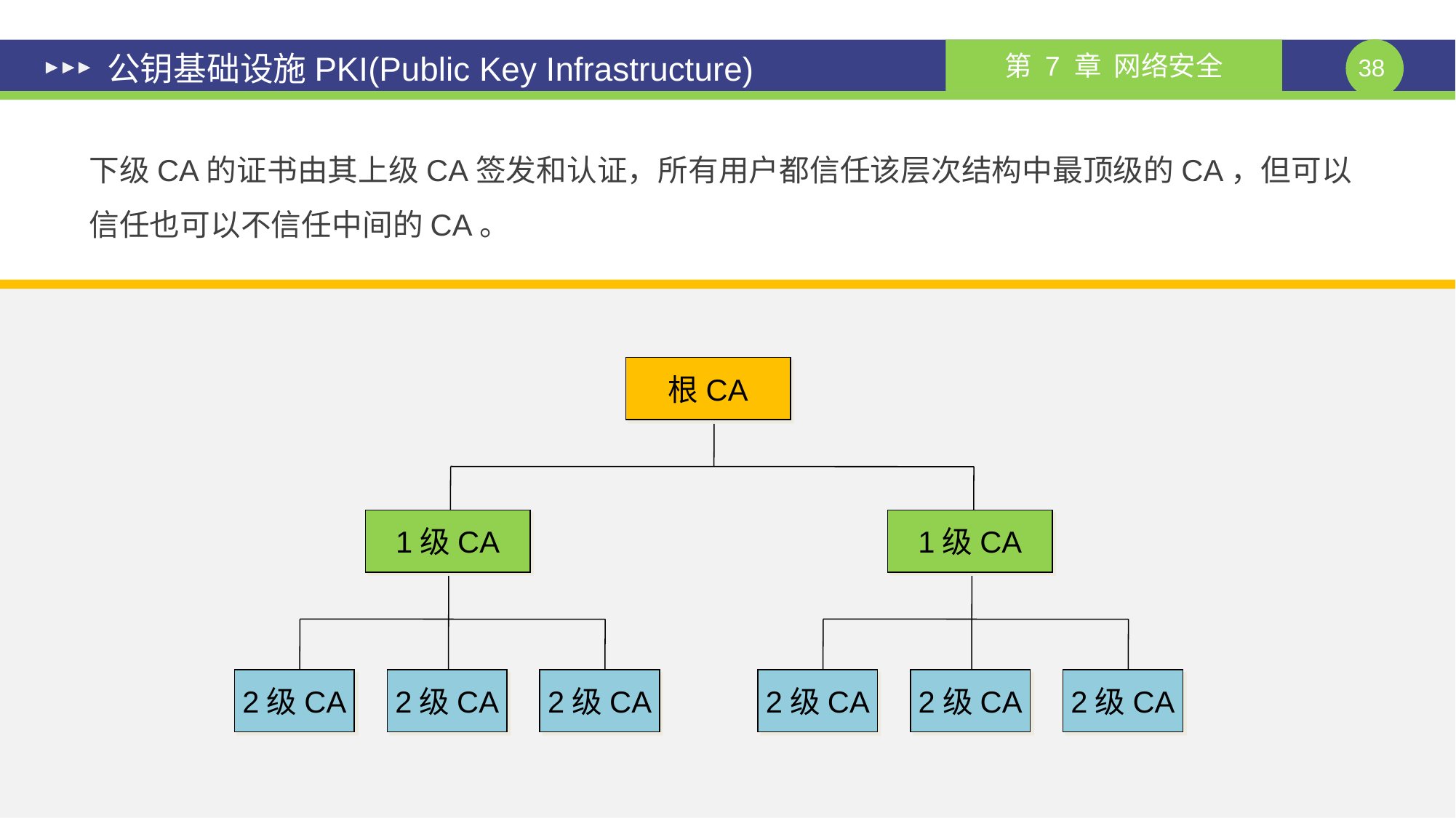

# 公钥基础设施PKI(Public Key Infrastructure)
下级CA的证书由其上级CA签发和认证，所有用户都信任该层次结构中最顶级的CA，但可以信任也可以不信任中间的CA。

根CA
1级CA
1级CA
2级CA
2级CA
2级CA
2级CA
2级CA
2级CA
课件制作人：谢钧  谢希仁